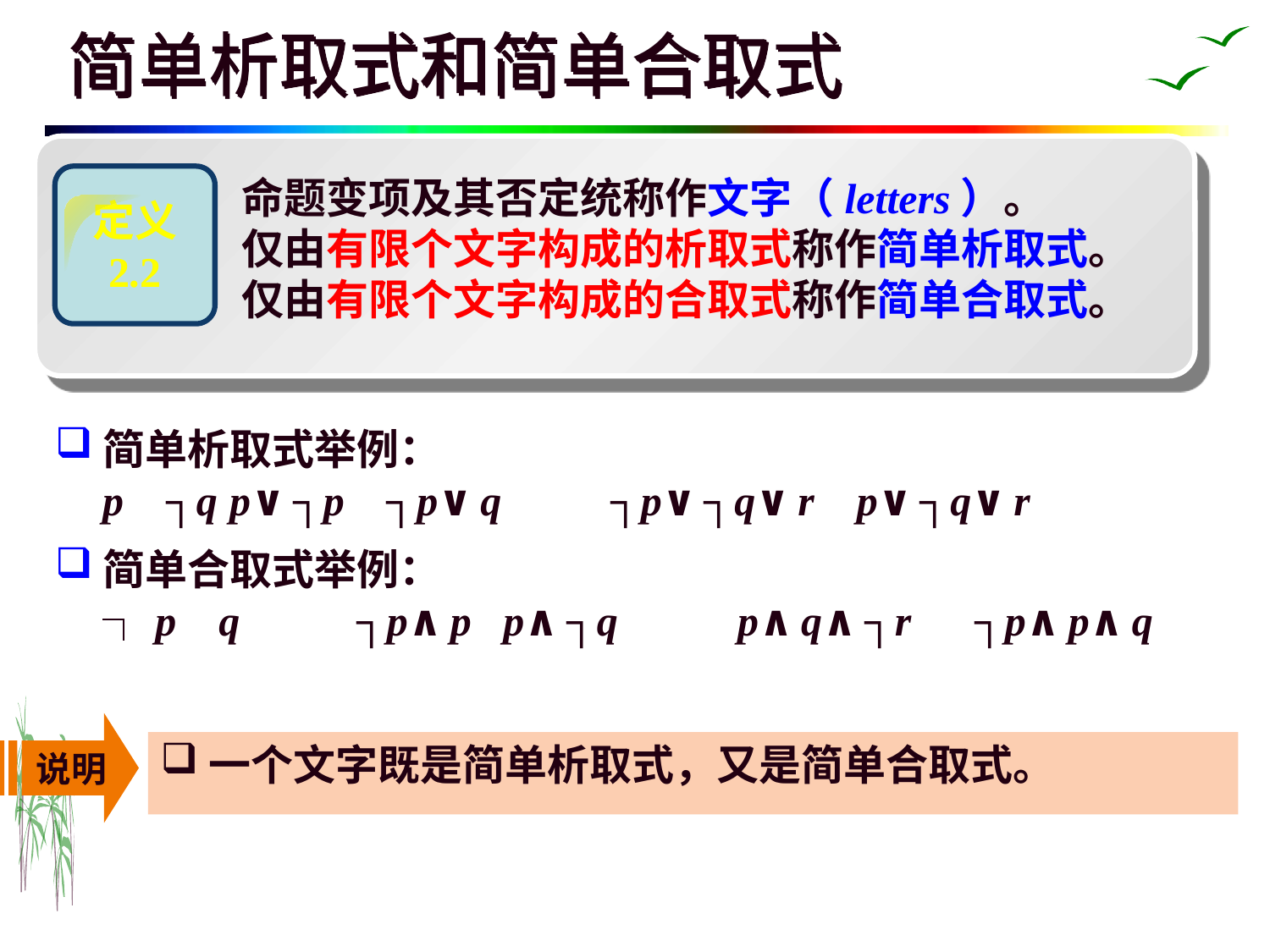

# 简单析取式和简单合取式

命题变项及其否定统称作文字（letters）。
仅由有限个文字构成的析取式称作简单析取式。
仅由有限个文字构成的合取式称作简单合取式。
定义
2.2

简单析取式举例：
p    ┐q	p∨┐p    ┐p∨q 	┐p∨┐q∨r    p∨┐q∨r
简单合取式举例：
┐p    q	┐p∧p   p∧┐q	p∧q∧┐r      ┐p∧p∧q
说明
一个文字既是简单析取式，又是简单合取式。